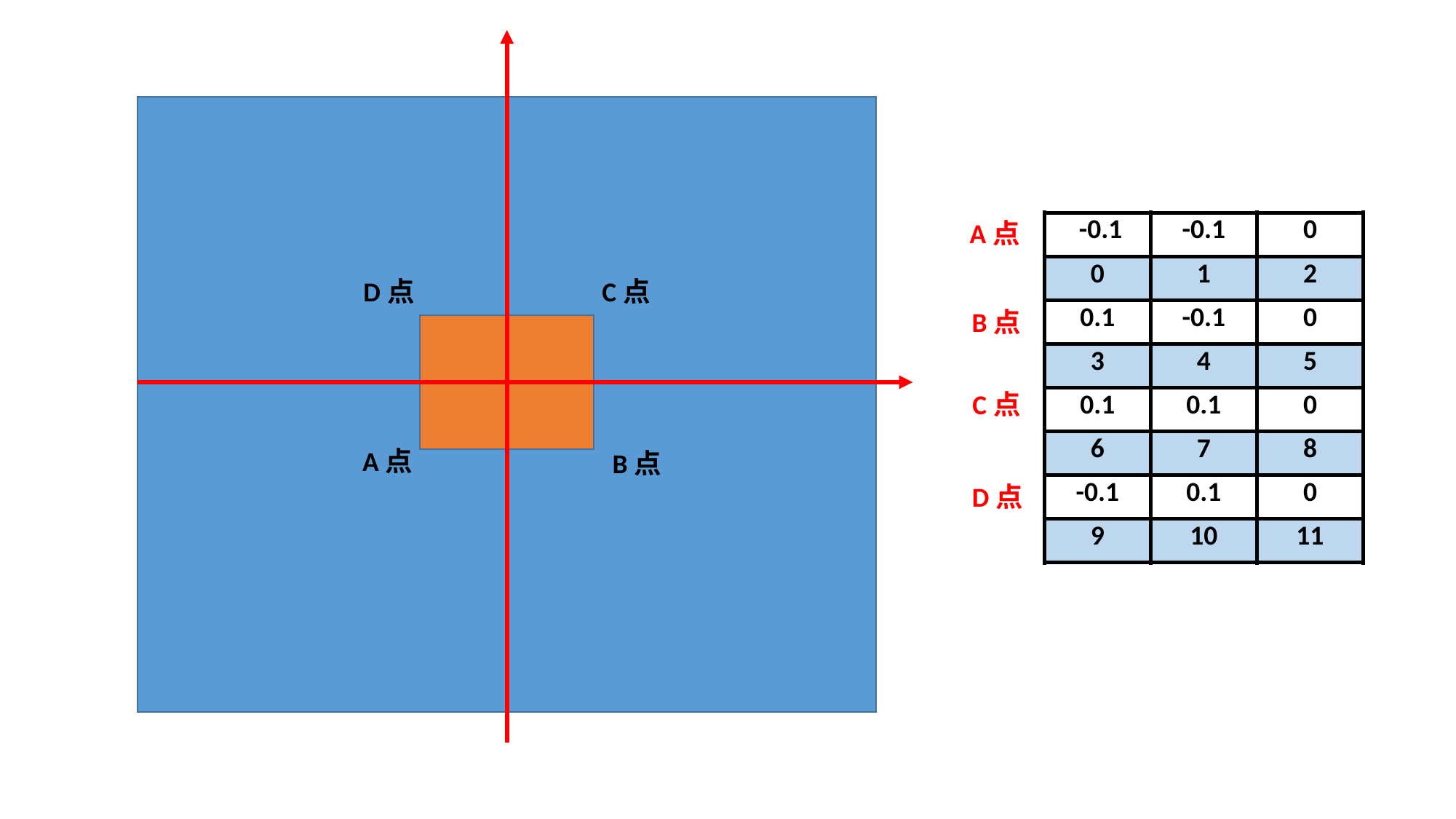

啊
A点
| -0.1 | -0.1 | 0 |
| --- | --- | --- |
| 0 | 1 | 2 |
| 0.1 | -0.1 | 0 |
| 3 | 4 | 5 |
| 0.1 | 0.1 | 0 |
| 6 | 7 | 8 |
| -0.1 | 0.1 | 0 |
| 9 | 10 | 11 |
D点
C点
B点

C点
A点
B点
D点